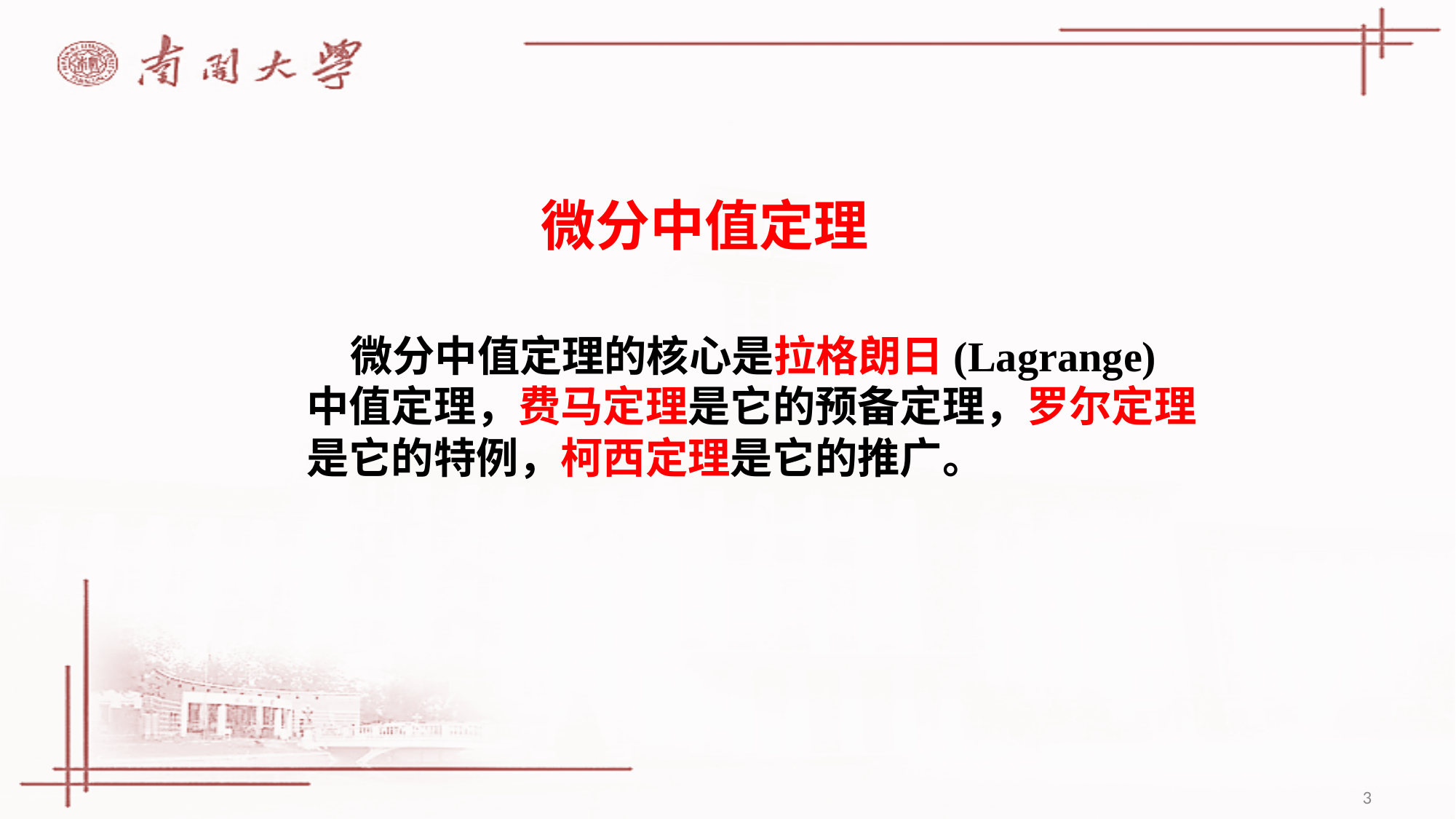

微分中值定理
      微分中值定理的核心是拉格朗日(Lagrange)
中值定理，费马定理是它的预备定理，罗尔定理
是它的特例，柯西定理是它的推广。
3